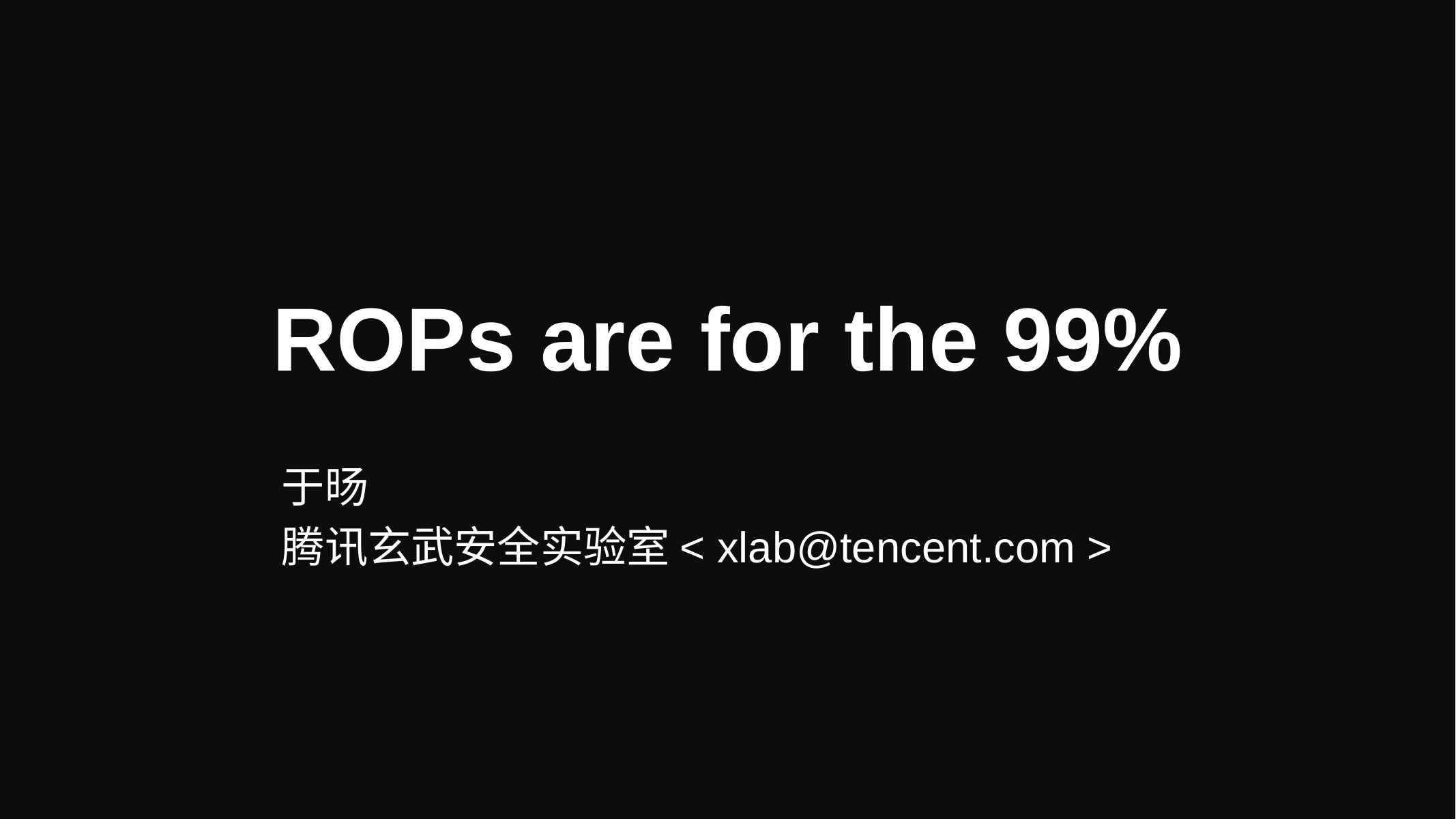

# ROPs are for the 99%
于旸
腾讯玄武安全实验室< xlab@tencent.com >